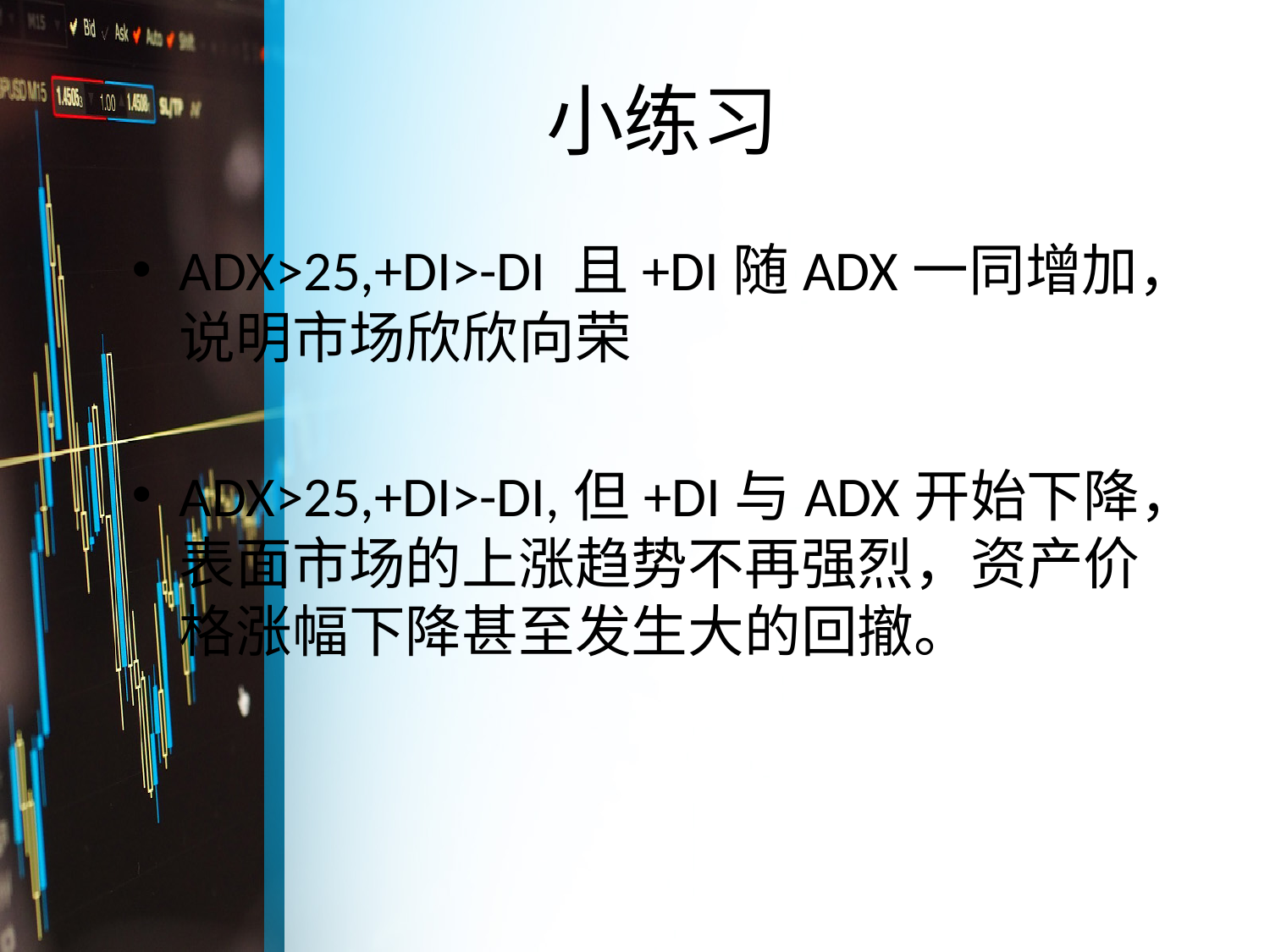

# 小练习
ADX>25,+DI>-DI 且+DI随ADX一同增加，说明市场欣欣向荣

ADX>25,+DI>-DI,但+DI与ADX开始下降，表面市场的上涨趋势不再强烈，资产价格涨幅下降甚至发生大的回撤。